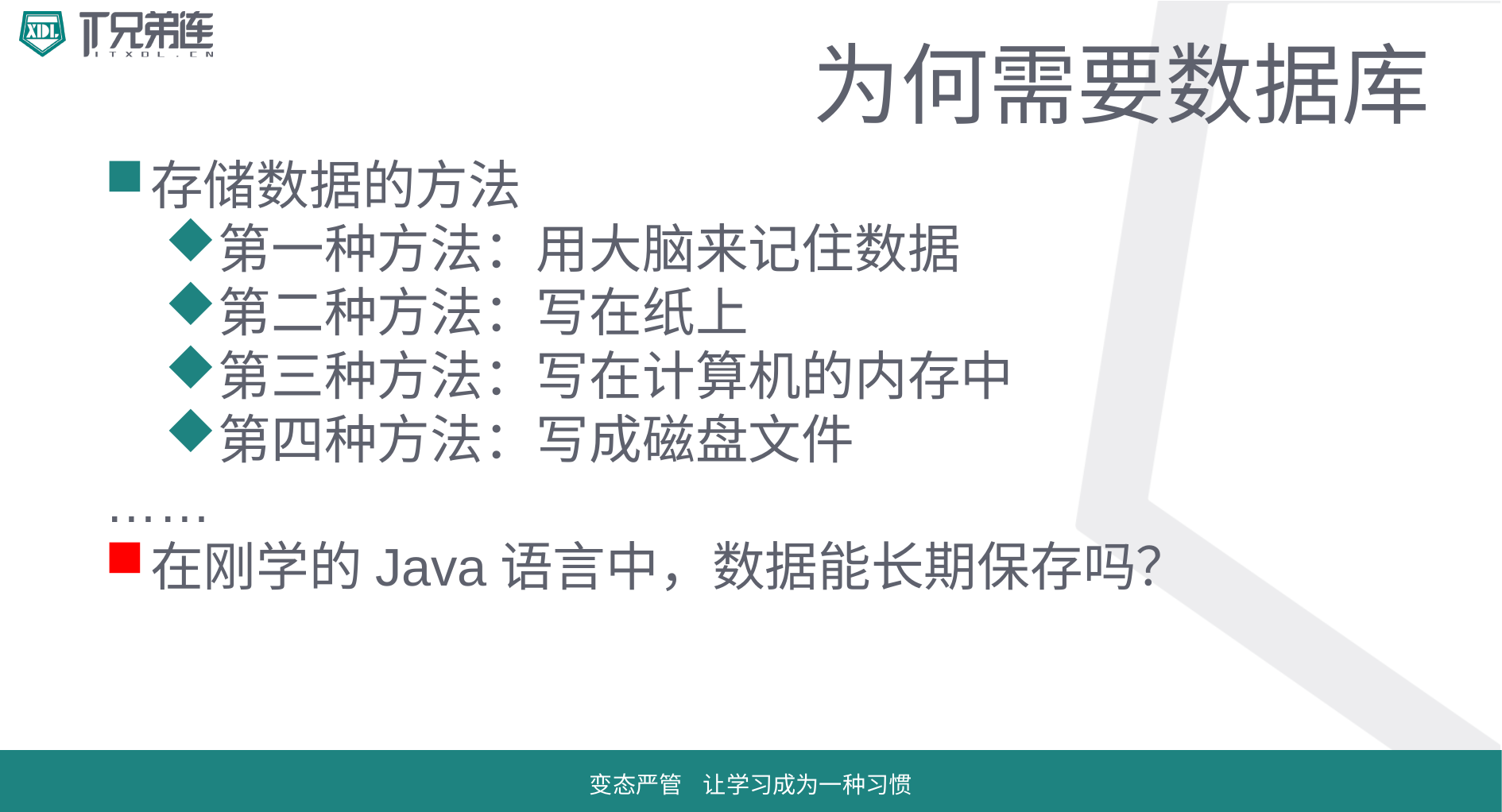

# 为何需要数据库
存储数据的方法
第一种方法：用大脑来记住数据
第二种方法：写在纸上
第三种方法：写在计算机的内存中
第四种方法：写成磁盘文件
……
在刚学的Java语言中，数据能长期保存吗？